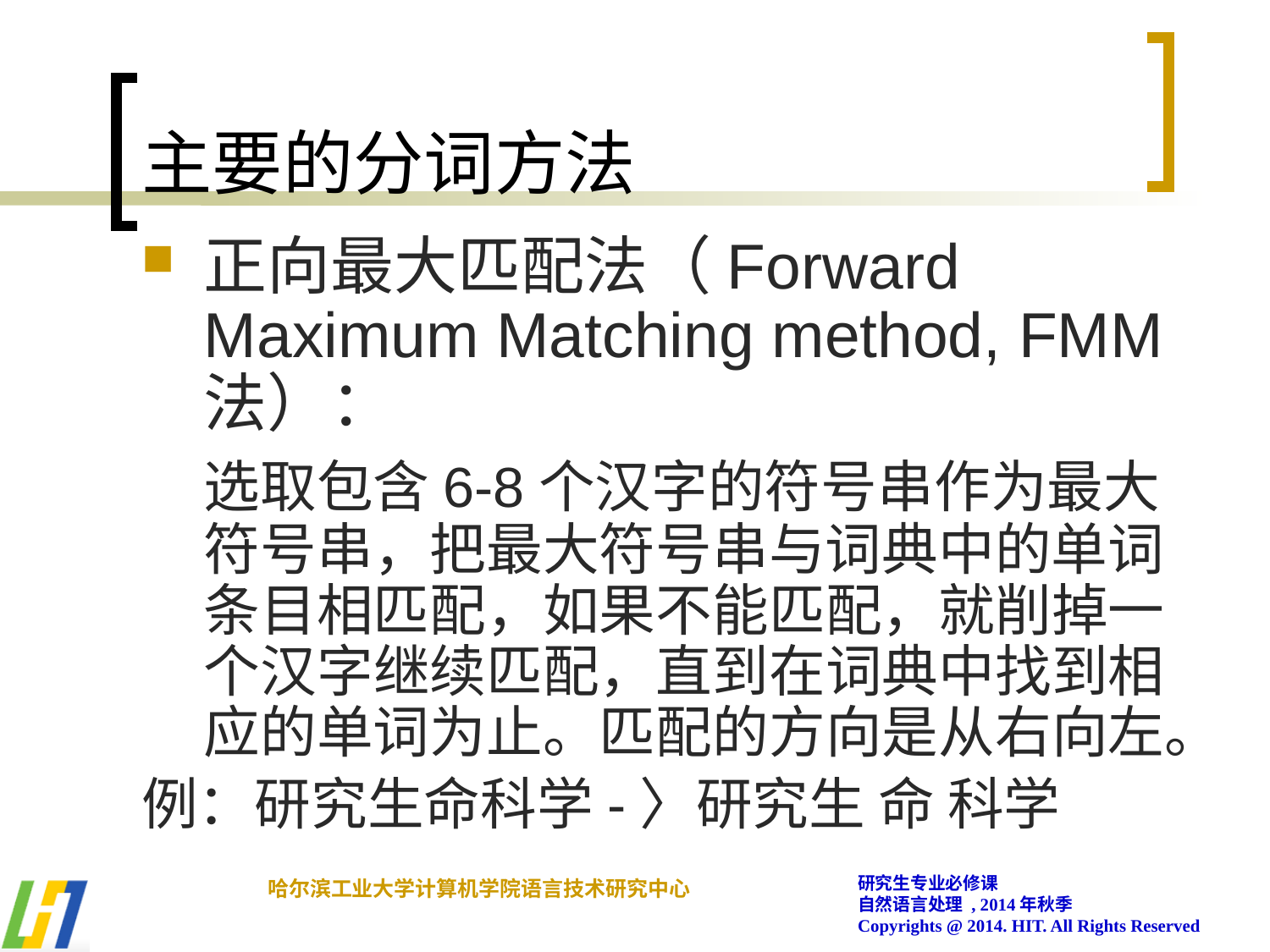

# 主要的分词方法
正向最大匹配法（Forward Maximum Matching method, FMM法）：
	选取包含6-8个汉字的符号串作为最大符号串，把最大符号串与词典中的单词条目相匹配，如果不能匹配，就削掉一个汉字继续匹配，直到在词典中找到相应的单词为止。匹配的方向是从右向左。
例：研究生命科学-〉研究生 命 科学

研究生专业必修课
自然语言处理 , 2014年秋季
Copyrights @ 2014. HIT. All Rights Reserved
哈尔滨工业大学计算机学院语言技术研究中心